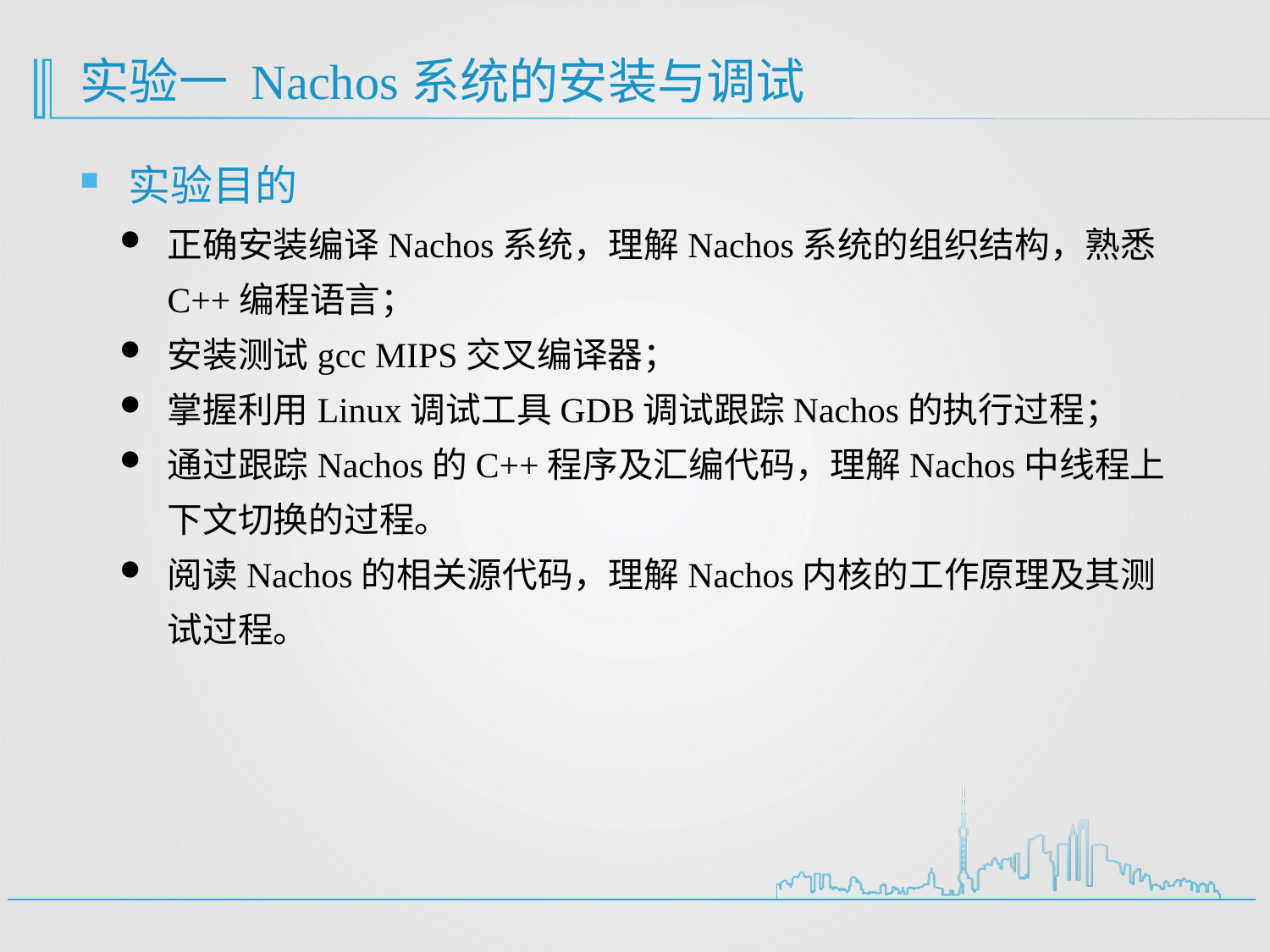

# 实验一 Nachos系统的安装与调试
实验目的
正确安装编译Nachos系统，理解Nachos系统的组织结构，熟悉C++编程语言；
安装测试gcc MIPS交叉编译器；
掌握利用Linux调试工具GDB调试跟踪Nachos的执行过程；
通过跟踪Nachos的C++程序及汇编代码，理解Nachos中线程上下文切换的过程。
阅读Nachos的相关源代码，理解Nachos内核的工作原理及其测试过程。